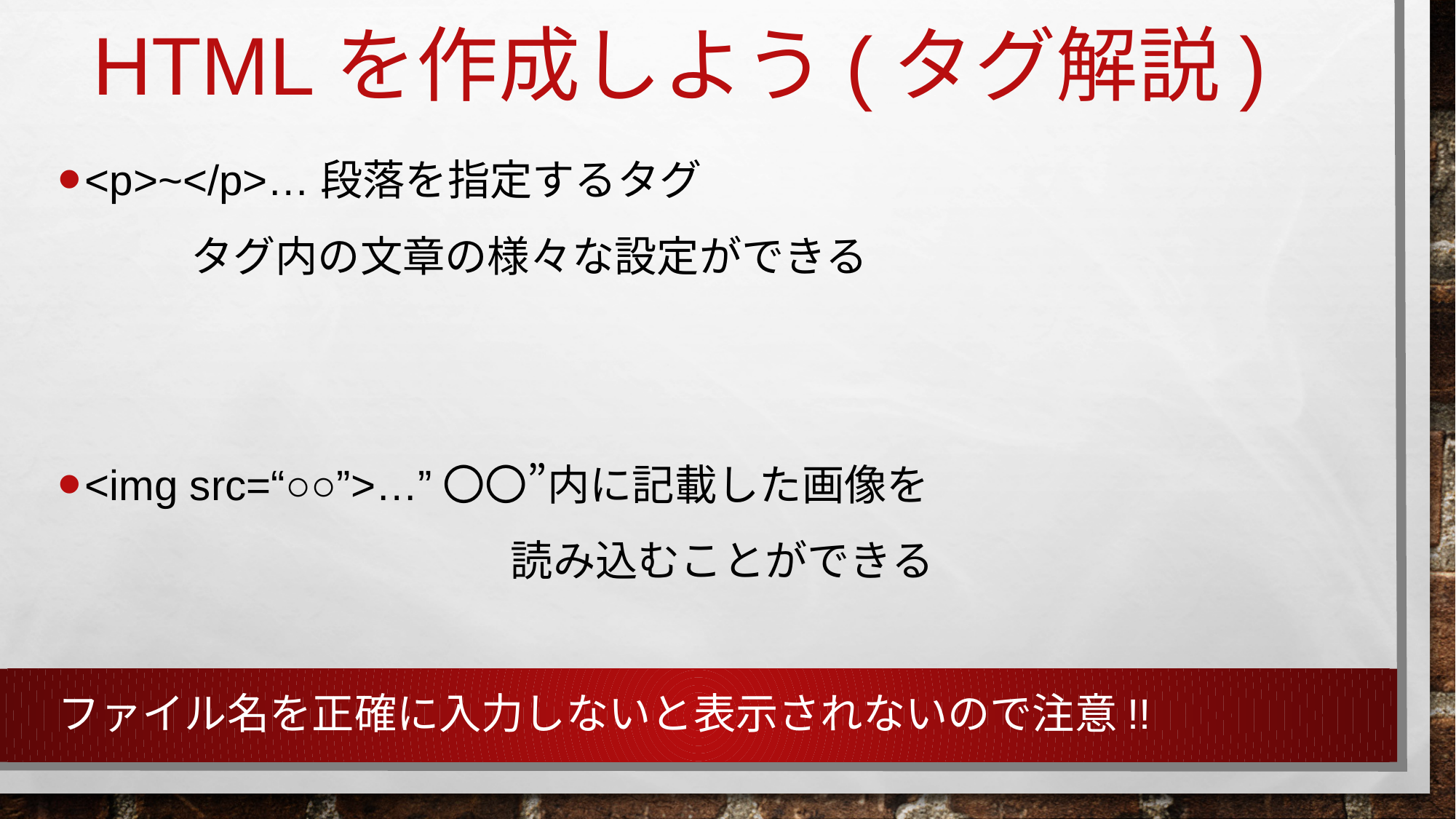

# HTMLを作成しよう(タグ解説)
<p>~</p>…段落を指定するタグ
             タグ内の文章の様々な設定ができる

<img src=“○○”>…”〇〇”内に記載した画像を
 　　　　　　　　　　 読み込むことができる

ファイル名を正確に入力しないと表示されないので注意!!